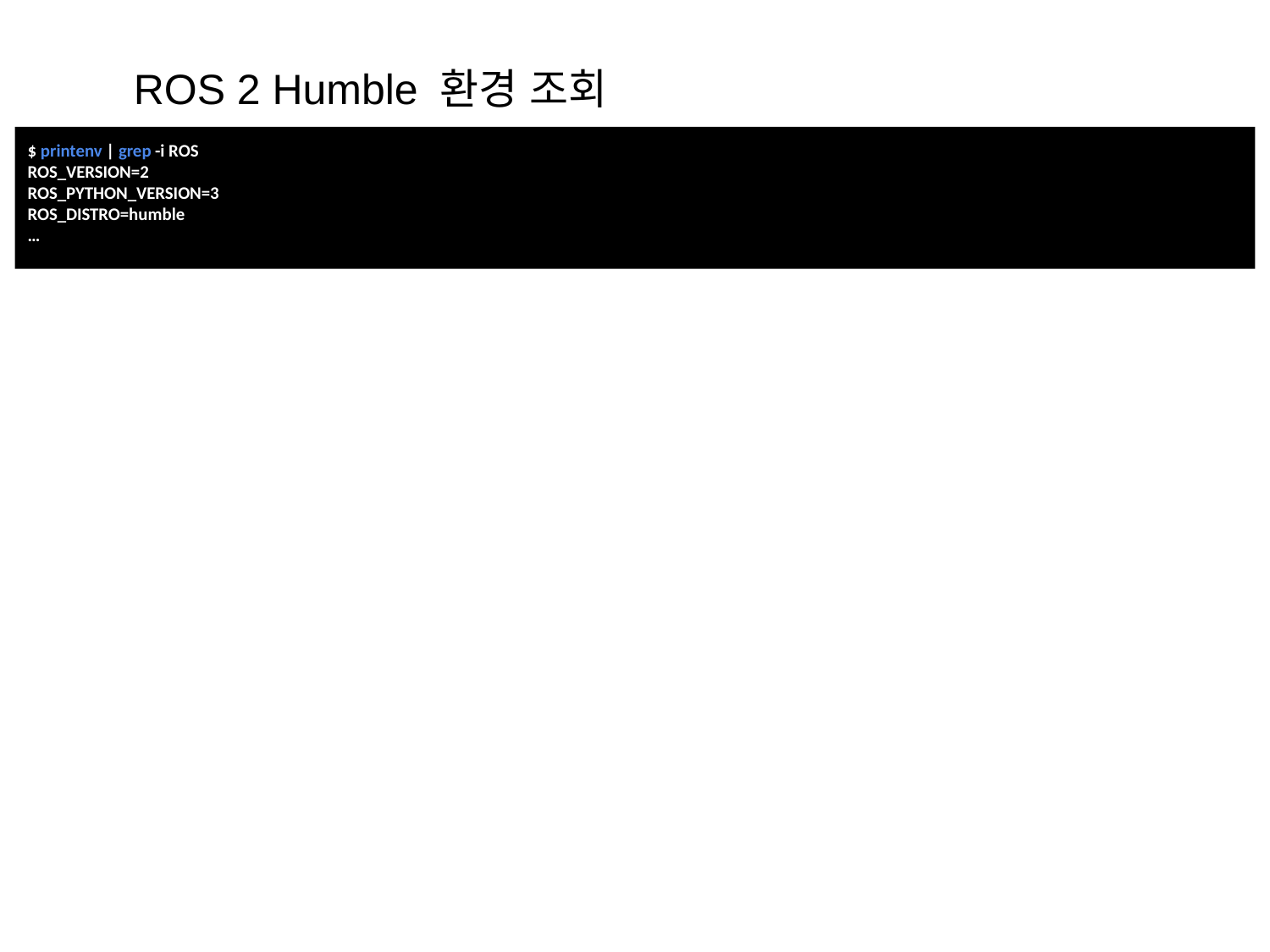

ROS 2 Humble 환경 조회

$ printenv | grep -i ROS
ROS_VERSION=2
ROS_PYTHON_VERSION=3
ROS_DISTRO=humble
…